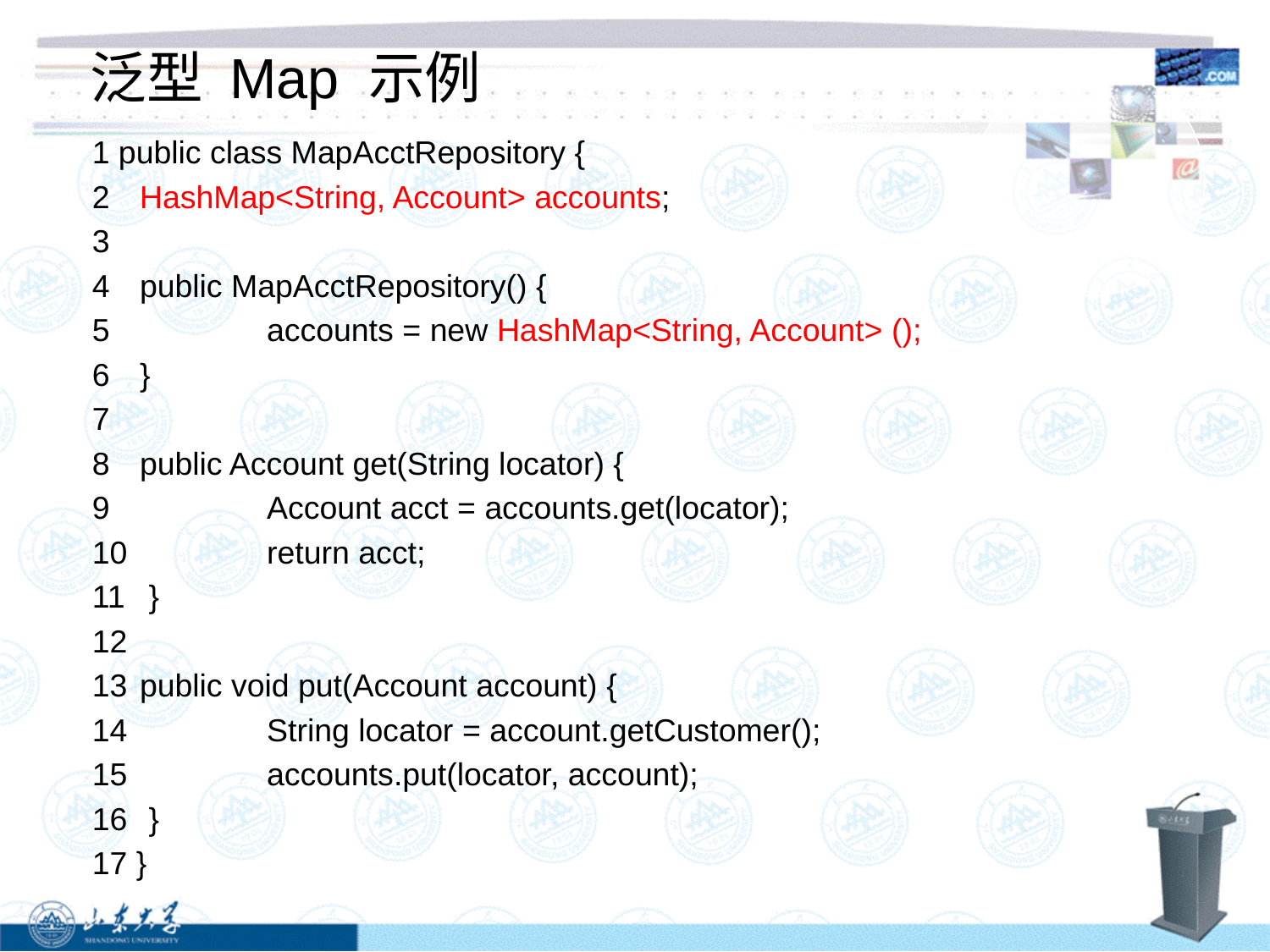

# 泛型 Map 示例
1 public class MapAcctRepository {
2 	HashMap<String, Account> accounts;
3
4 	public MapAcctRepository() {
5 		accounts = new HashMap<String, Account> ();
6 	}
7
8 	public Account get(String locator) {
9 		Account acct = accounts.get(locator);
10 		return acct;
11 	 }
12
13 	public void put(Account account) {
14 		String locator = account.getCustomer();
15 		accounts.put(locator, account);
16 	 }
17 }